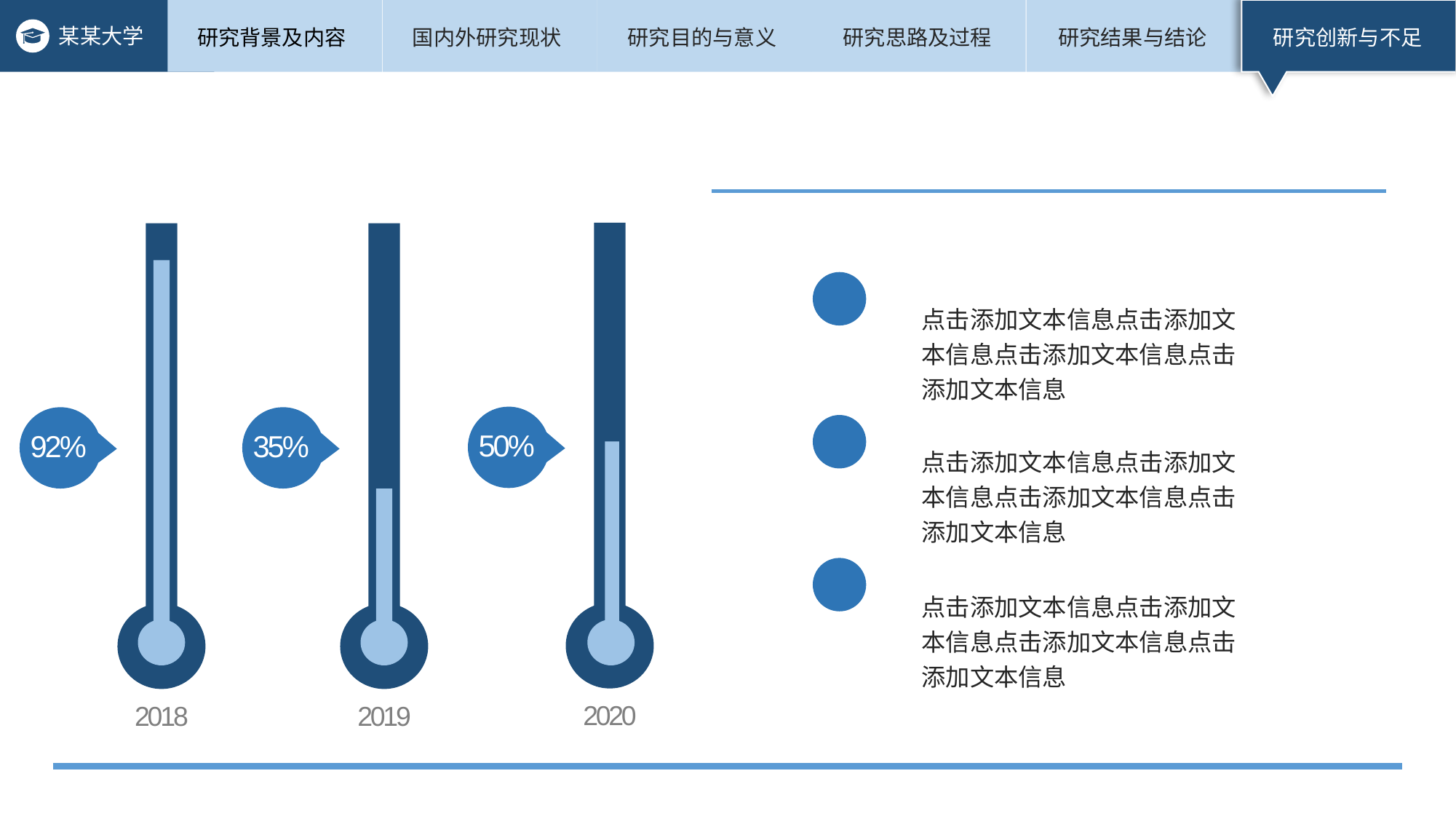

50%
35%
92%

2020
2019
2018

点击添加文本信息点击添加文本信息点击添加文本信息点击添加文本信息

点击添加文本信息点击添加文本信息点击添加文本信息点击添加文本信息

点击添加文本信息点击添加文本信息点击添加文本信息点击添加文本信息